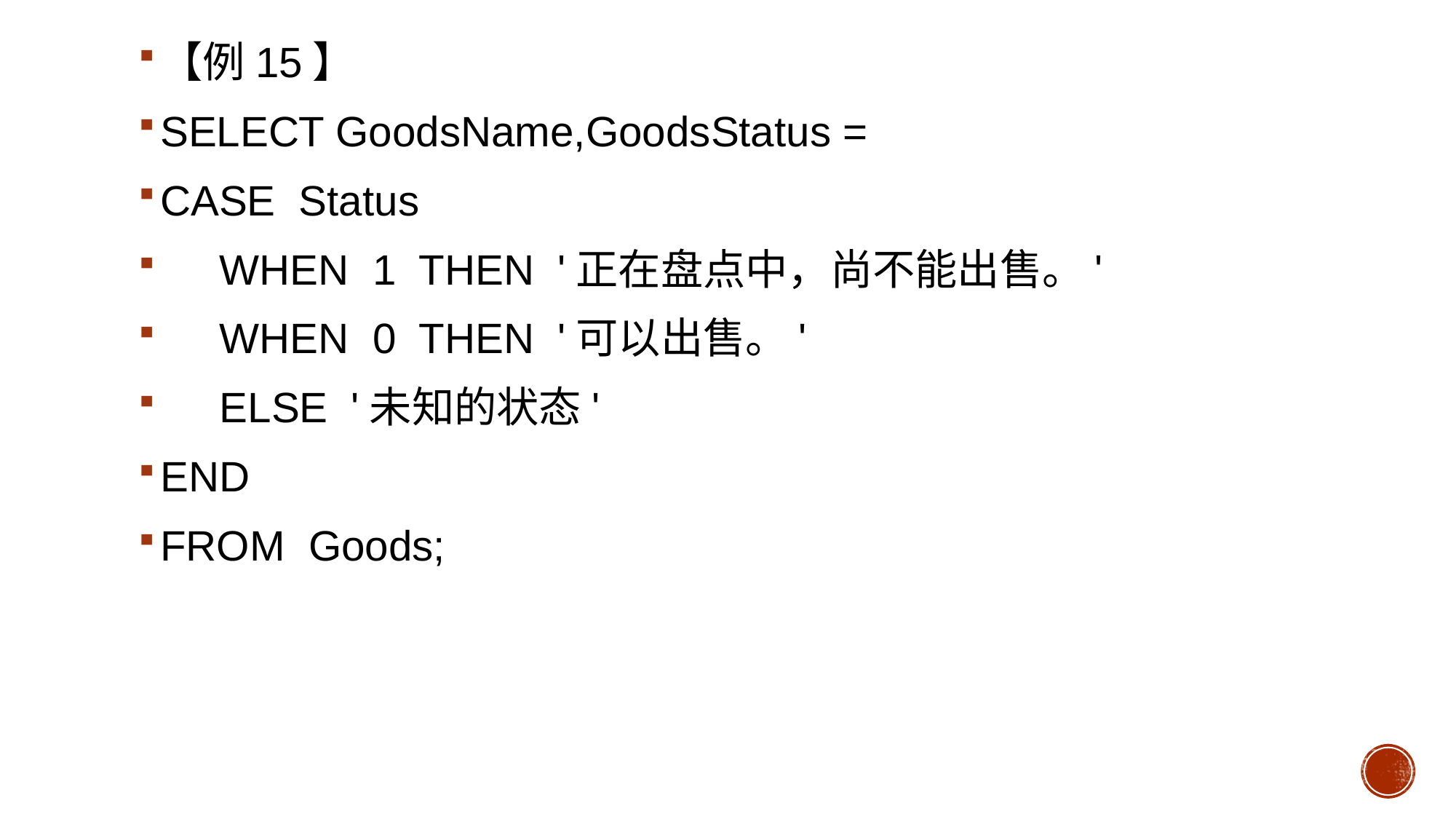

【例15】
SELECT GoodsName,GoodsStatus =
CASE  Status
     WHEN  1  THEN  '正在盘点中，尚不能出售。'
     WHEN  0  THEN  '可以出售。'
     ELSE  '未知的状态'
END
FROM  Goods;
41